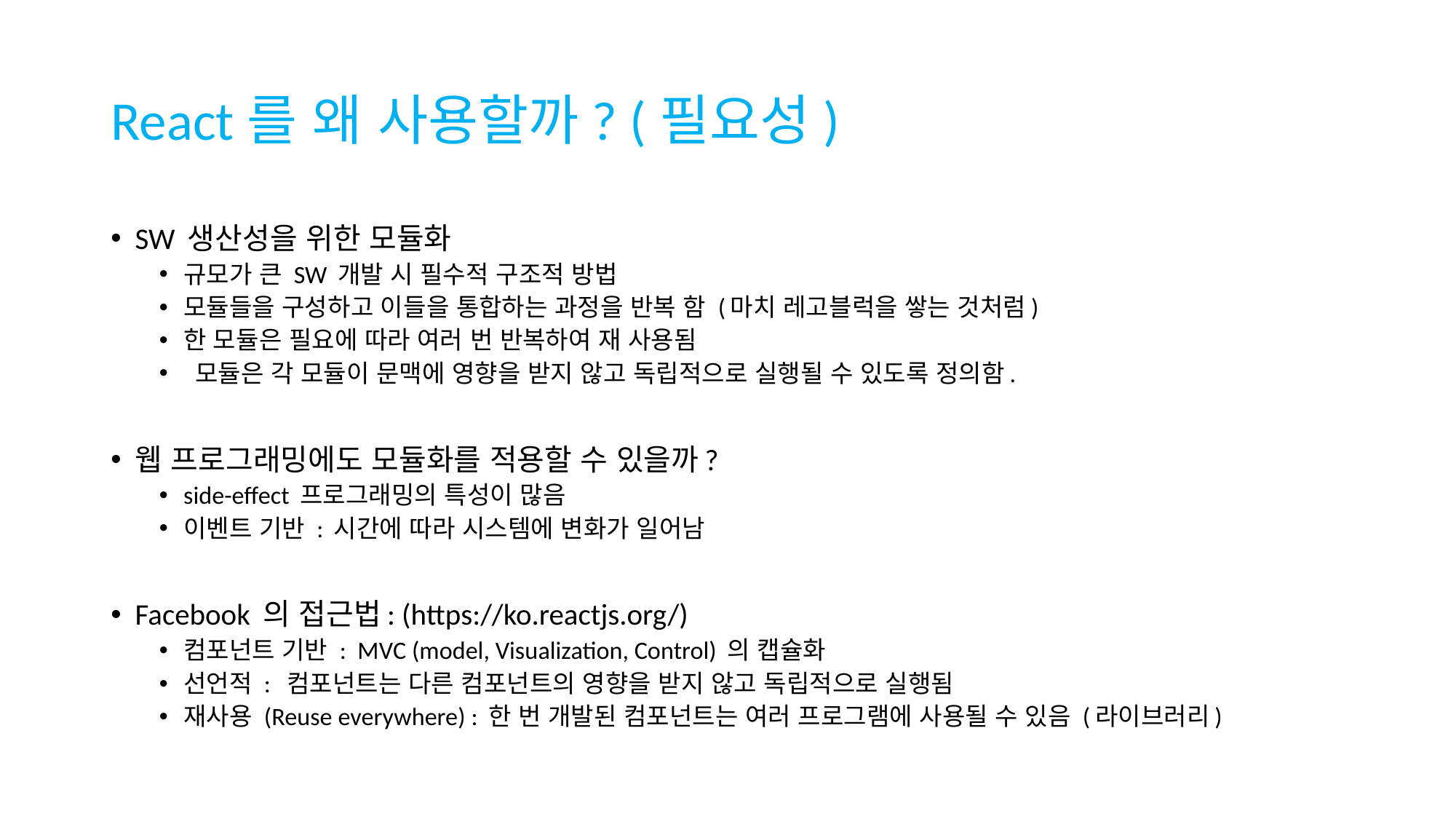

# React를 왜 사용할까? (필요성)
SW 생산성을 위한 모듈화
규모가 큰 SW 개발 시 필수적 구조적 방법
모듈들을 구성하고 이들을 통합하는 과정을 반복 함 (마치 레고블럭을 쌓는 것처럼)
한 모듈은 필요에 따라 여러 번 반복하여 재 사용됨
 모듈은 각 모듈이 문맥에 영향을 받지 않고 독립적으로 실행될 수 있도록 정의함.

웹 프로그래밍에도 모듈화를 적용할 수 있을까?
side-effect 프로그래밍의 특성이 많음
이벤트 기반 : 시간에 따라 시스템에 변화가 일어남

Facebook 의 접근법: (https://ko.reactjs.org/)
컴포넌트 기반 :  MVC (model, Visualization, Control) 의 캡슐화
선언적 :  컴포넌트는 다른 컴포넌트의 영향을 받지 않고 독립적으로 실행됨
재사용 (Reuse everywhere) : 한 번 개발된 컴포넌트는 여러 프로그램에 사용될 수 있음 (라이브러리)